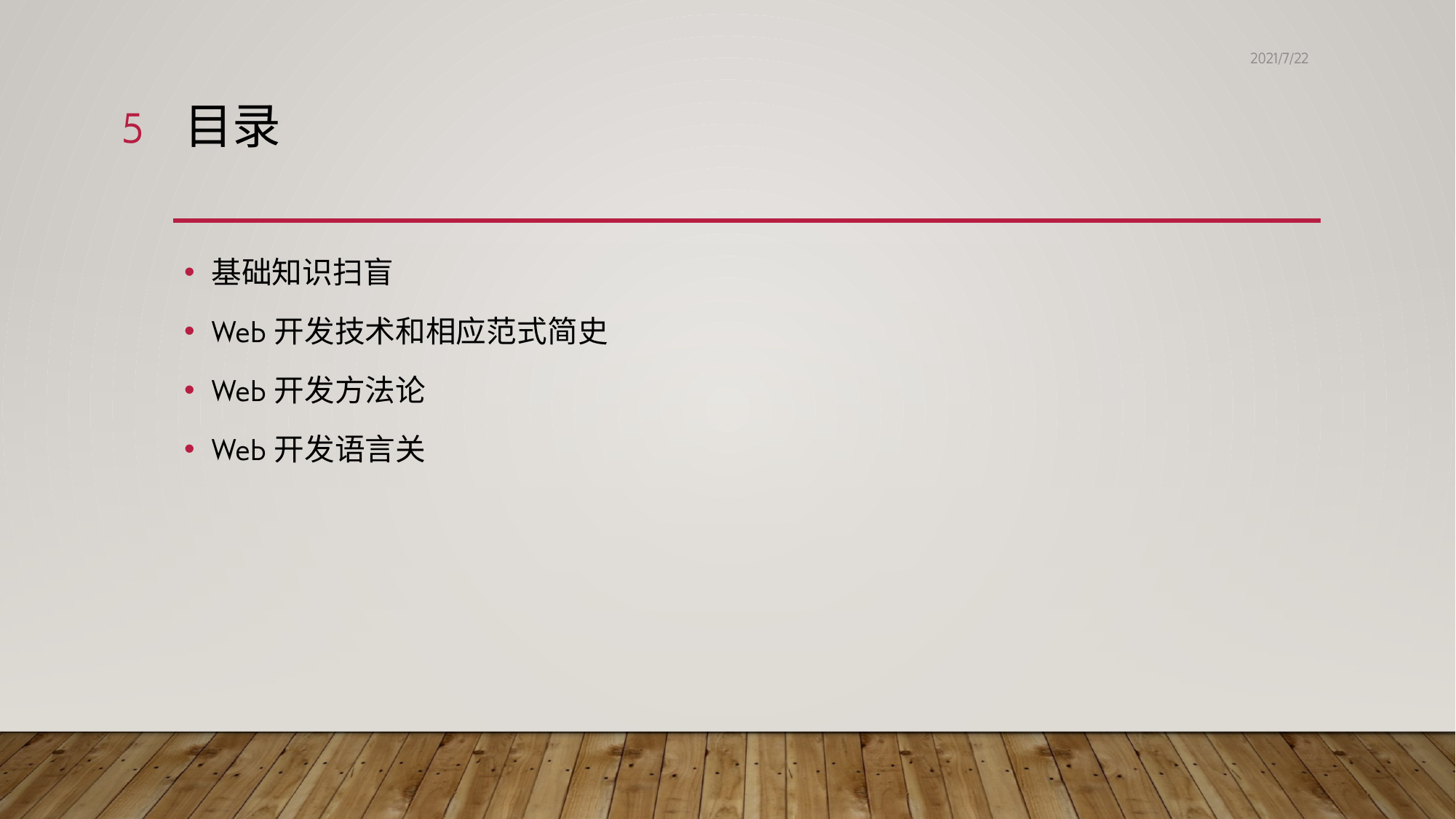

2021/7/22
5
# 目录
基础知识扫盲
Web开发技术和相应范式简史
Web开发方法论
Web开发语言关